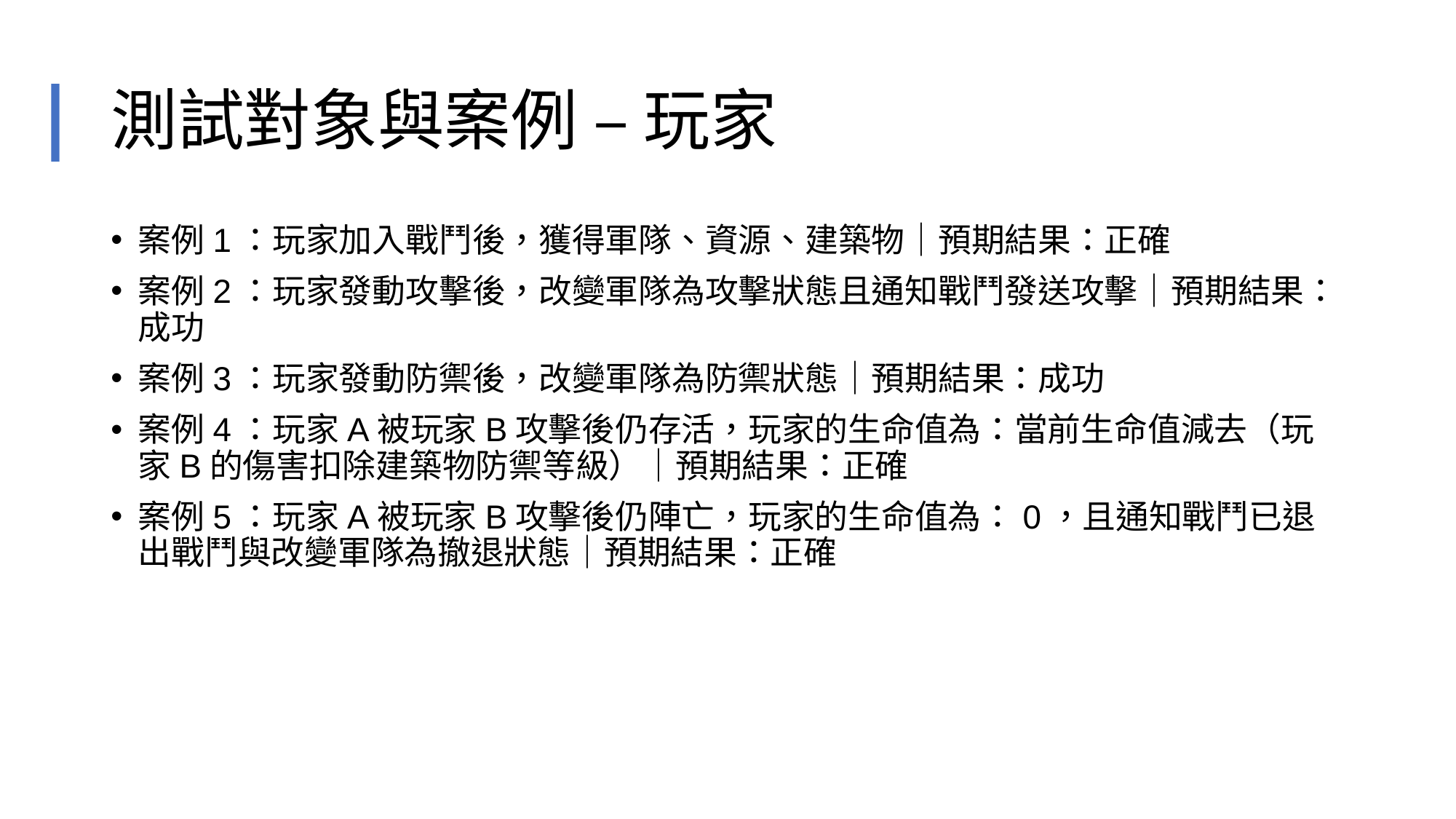

# 測試對象與案例 – 玩家

案例1：玩家加入戰鬥後，獲得軍隊、資源、建築物｜預期結果：正確
案例2：玩家發動攻擊後，改變軍隊為攻擊狀態且通知戰鬥發送攻擊｜預期結果：成功
案例3：玩家發動防禦後，改變軍隊為防禦狀態｜預期結果：成功
案例4：玩家A被玩家B攻擊後仍存活，玩家的生命值為：當前生命值減去（玩家B的傷害扣除建築物防禦等級）｜預期結果：正確
案例5：玩家A被玩家B攻擊後仍陣亡，玩家的生命值為：0，且通知戰鬥已退出戰鬥與改變軍隊為撤退狀態｜預期結果：正確